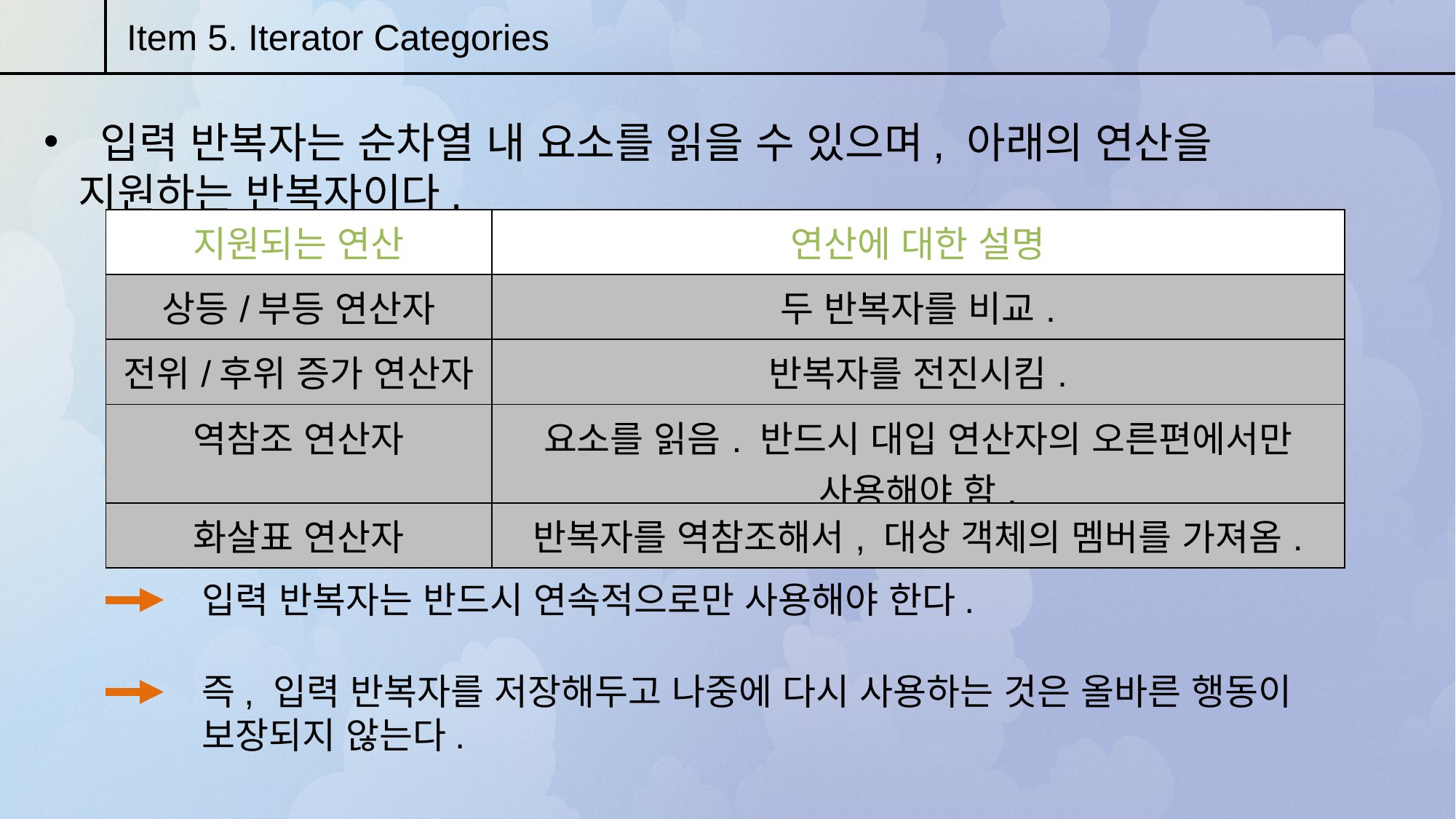

Item 5. Iterator Categories
 입력 반복자는 순차열 내 요소를 읽을 수 있으며, 아래의 연산을 지원하는 반복자이다.
| 지원되는 연산 | 연산에 대한 설명 |
| --- | --- |
| 상등/부등 연산자 | 두 반복자를 비교. |
| 전위/후위 증가 연산자 | 반복자를 전진시킴. |
| 역참조 연산자 | 요소를 읽음. 반드시 대입 연산자의 오른편에서만 사용해야 함. |
| 화살표 연산자 | 반복자를 역참조해서, 대상 객체의 멤버를 가져옴. |
입력 반복자는 반드시 연속적으로만 사용해야 한다.
즉, 입력 반복자를 저장해두고 나중에 다시 사용하는 것은 올바른 행동이 보장되지 않는다.